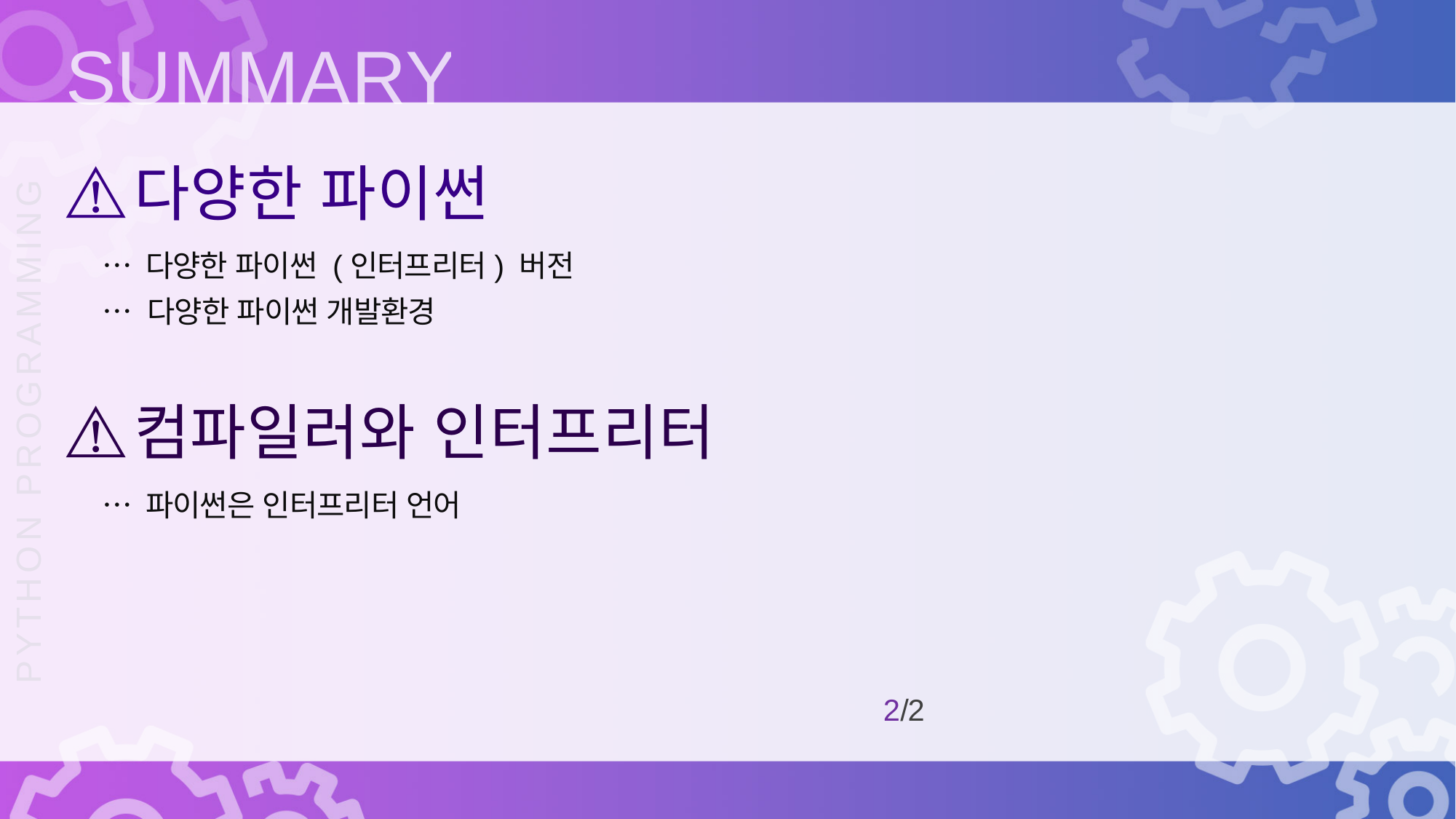

다양한 파이썬
… 다양한 파이썬 (인터프리터) 버전
… 다양한 파이썬 개발환경
컴파일러와 인터프리터
… 파이썬은 인터프리터 언어
2/2